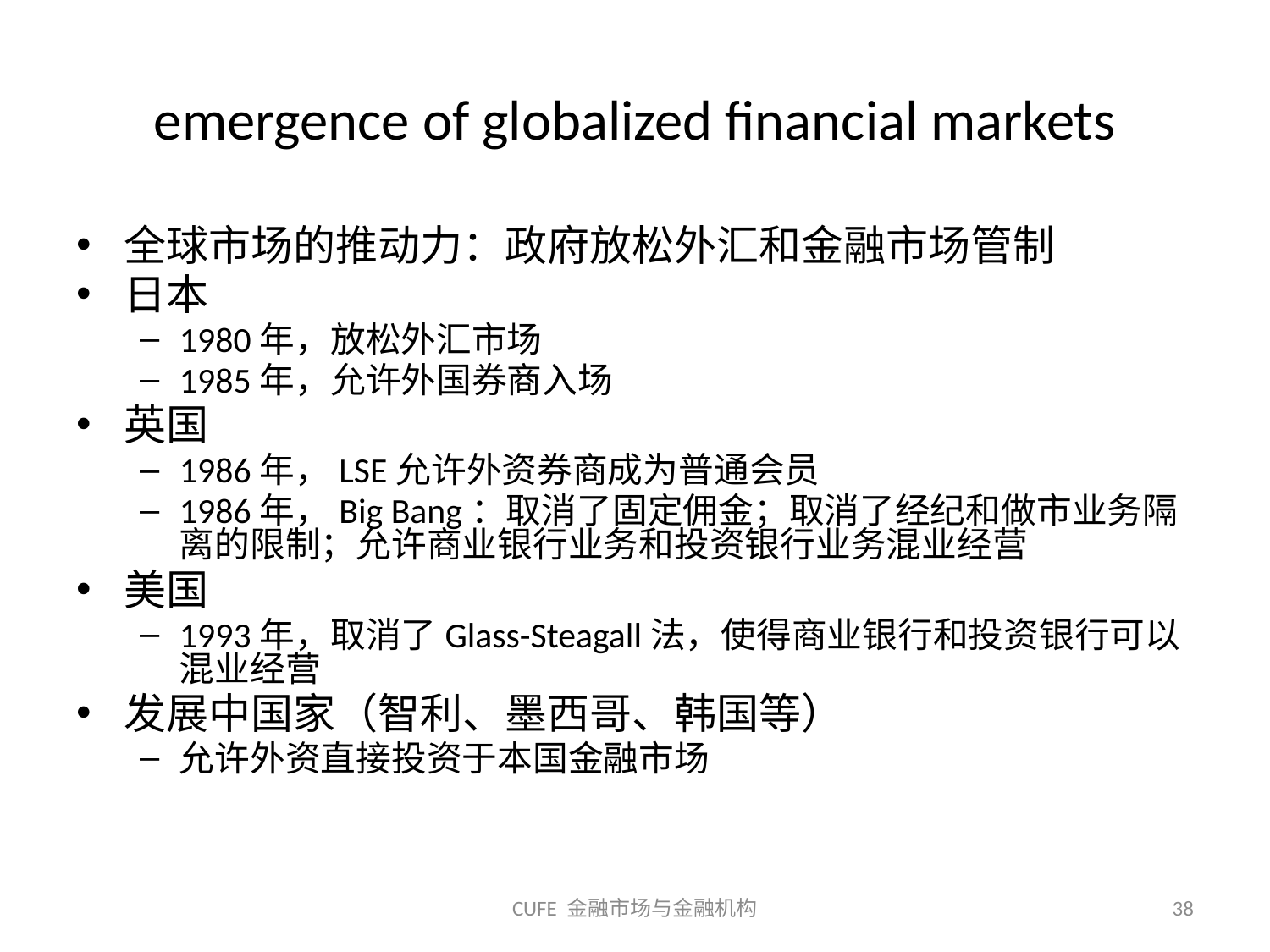

# emergence of globalized financial markets
全球市场的推动力：政府放松外汇和金融市场管制
日本
1980年，放松外汇市场
1985年，允许外国券商入场
英国
1986年，LSE允许外资券商成为普通会员
1986年，Big Bang：取消了固定佣金；取消了经纪和做市业务隔离的限制；允许商业银行业务和投资银行业务混业经营
美国
1993年，取消了Glass-Steagall法，使得商业银行和投资银行可以混业经营
发展中国家（智利、墨西哥、韩国等）
允许外资直接投资于本国金融市场
CUFE 金融市场与金融机构
38